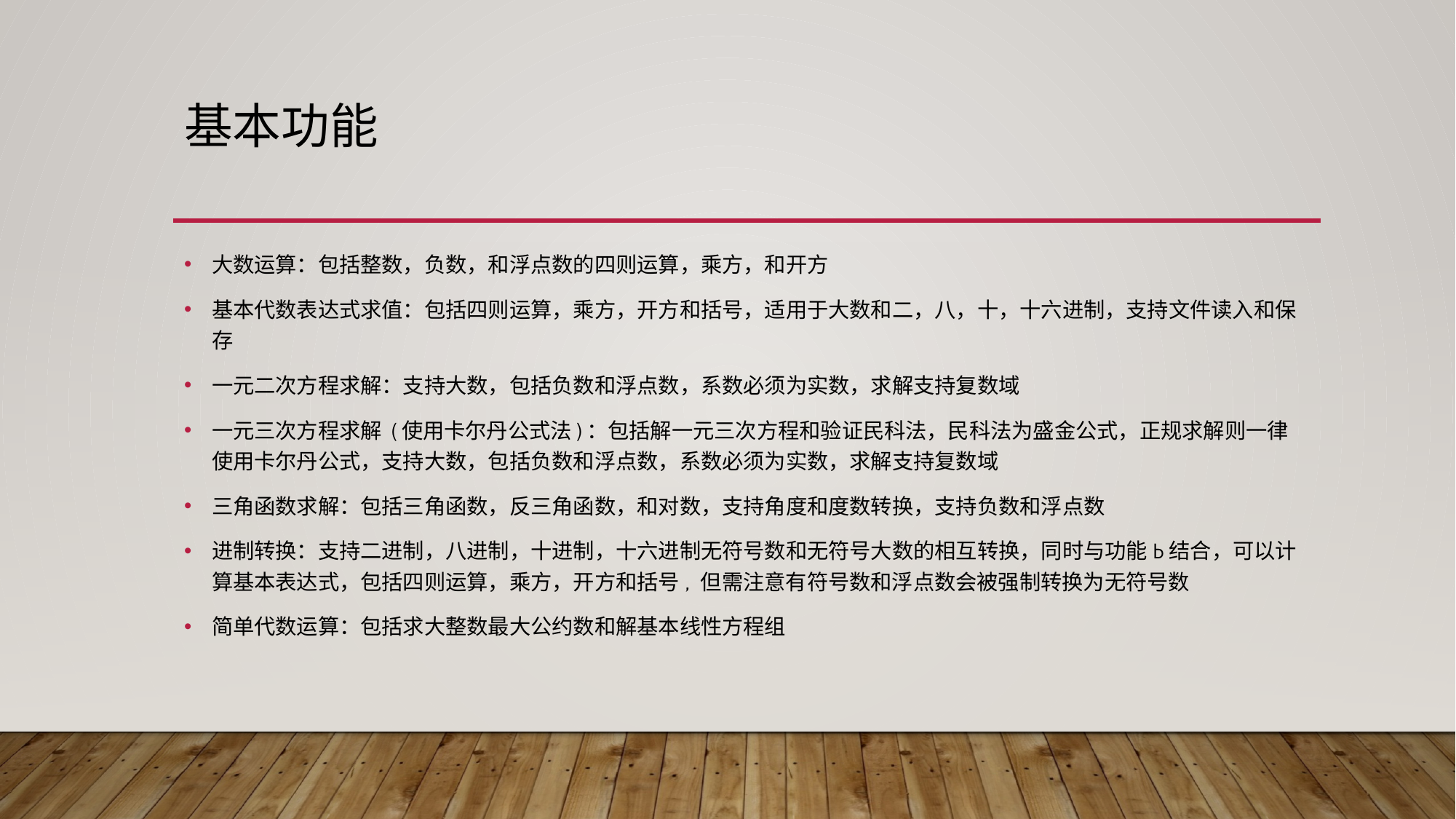

# 基本功能
大数运算：包括整数，负数，和浮点数的四则运算，乘方，和开方
基本代数表达式求值：包括四则运算，乘方，开方和括号，适用于大数和二，八，十，十六进制，支持文件读入和保存
一元二次方程求解：支持大数，包括负数和浮点数，系数必须为实数，求解支持复数域
一元三次方程求解 (使用卡尔丹公式法)：包括解一元三次方程和验证民科法，民科法为盛金公式，正规求解则一律使用卡尔丹公式，支持大数，包括负数和浮点数，系数必须为实数，求解支持复数域
三角函数求解：包括三角函数，反三角函数，和对数，支持角度和度数转换，支持负数和浮点数
进制转换：支持二进制，八进制，十进制，十六进制无符号数和无符号大数的相互转换，同时与功能b结合，可以计算基本表达式，包括四则运算，乘方，开方和括号, 但需注意有符号数和浮点数会被强制转换为无符号数
简单代数运算：包括求大整数最大公约数和解基本线性方程组